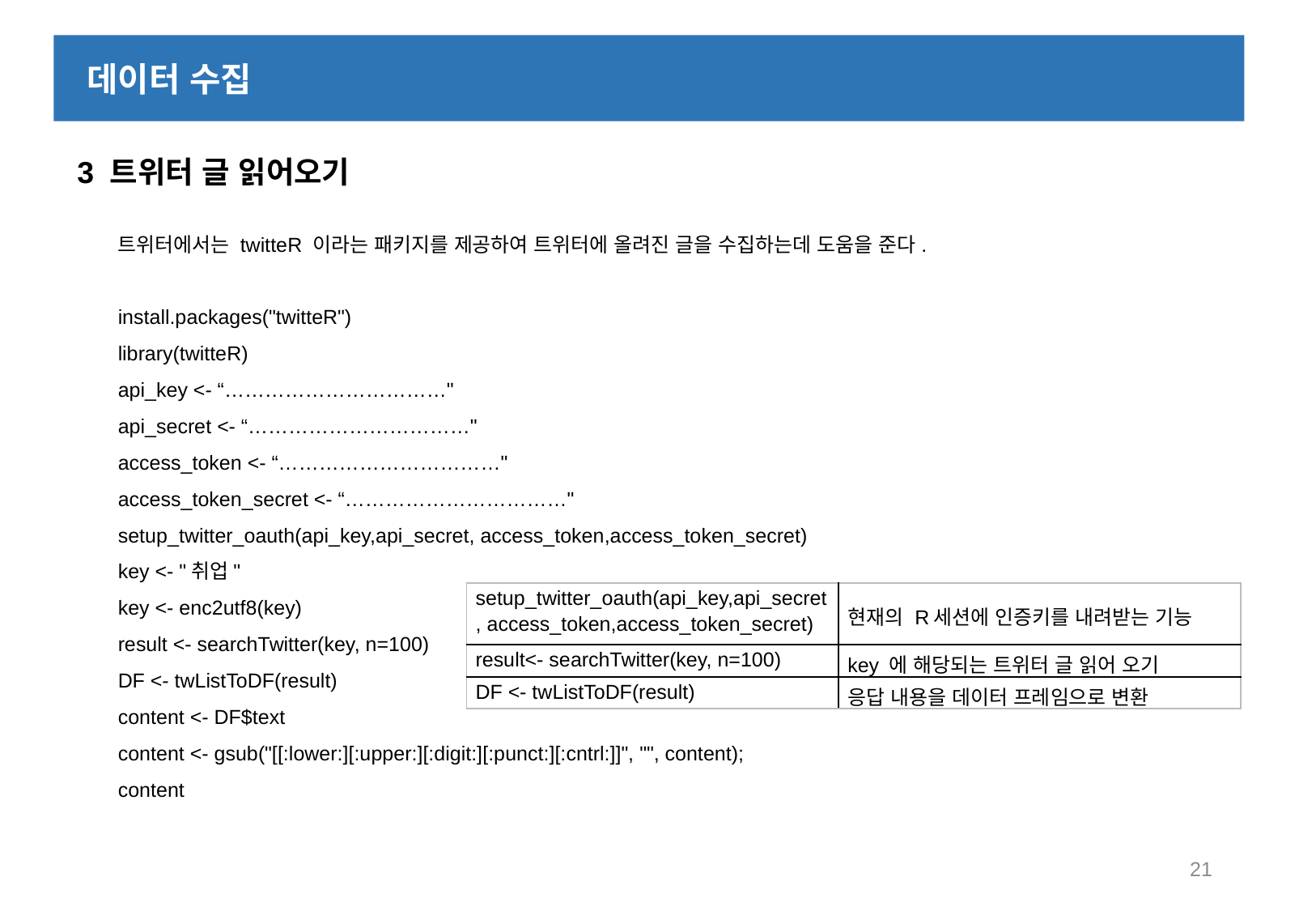

데이터 수집

3 트위터 글 읽어오기
트위터에서는 twitteR 이라는 패키지를 제공하여 트위터에 올려진 글을 수집하는데 도움을 준다.

install.packages("twitteR")
library(twitteR)
api_key <- “……………………………"
api_secret <- “……………………………"
access_token <- “……………………………"
access_token_secret <- “……………………………"
setup_twitter_oauth(api_key,api_secret, access_token,access_token_secret)
key <- "취업"
key <- enc2utf8(key)
result <- searchTwitter(key, n=100)
DF <- twListToDF(result)
content <- DF$text
content <- gsub("[[:lower:][:upper:][:digit:][:punct:][:cntrl:]]", "", content);
content
| setup\_twitter\_oauth(api\_key,api\_secret, access\_token,access\_token\_secret) | 현재의 R세션에 인증키를 내려받는 기능 |
| --- | --- |
| result<- searchTwitter(key, n=100) | key 에 해당되는 트위터 글 읽어 오기 |
| DF <- twListToDF(result) | 응답 내용을 데이터 프레임으로 변환 |
21